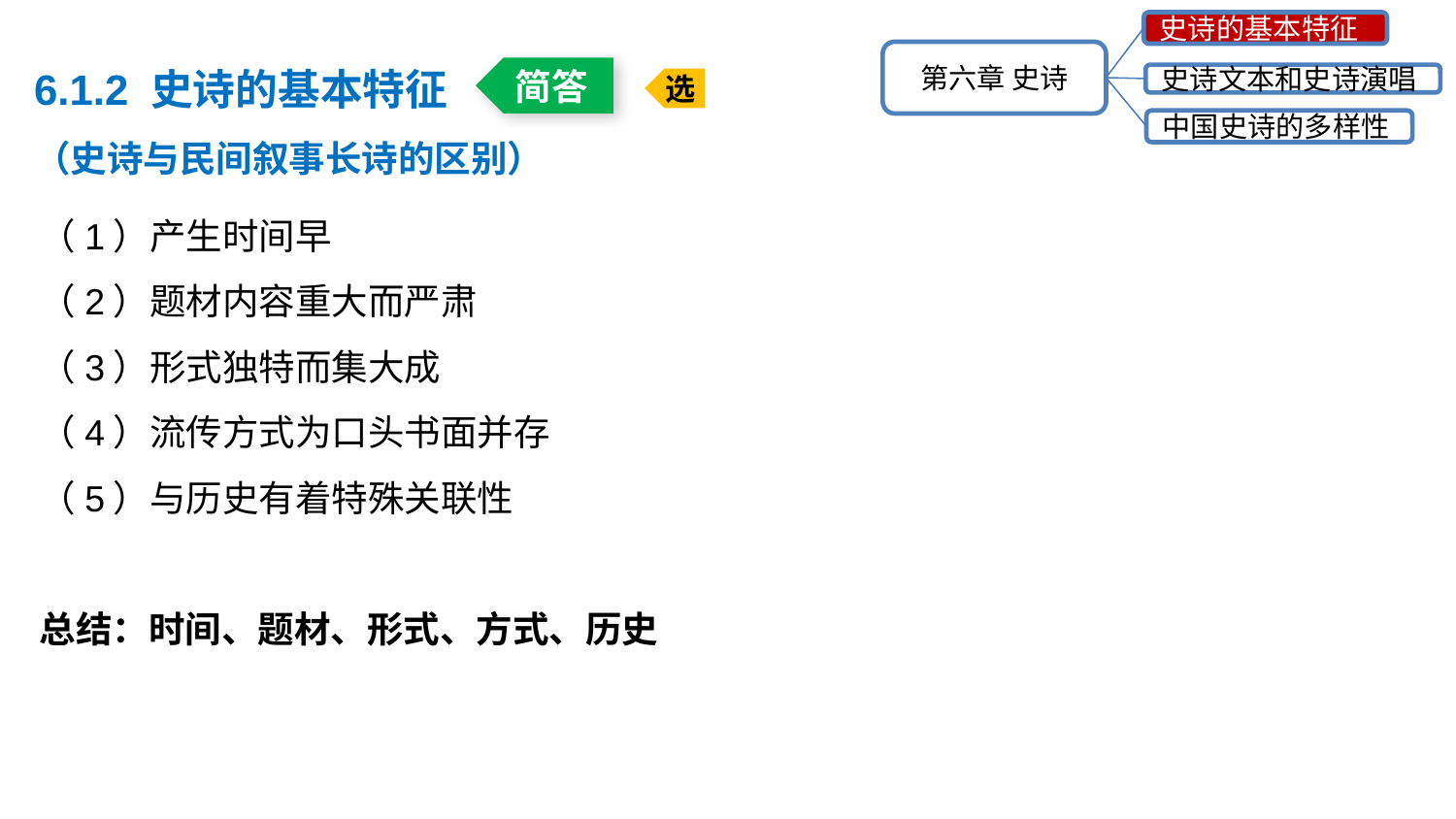

史诗的基本特征
第六章 史诗
史诗文本和史诗演唱
中国史诗的多样性
6.1.2 史诗的基本特征
（史诗与民间叙事长诗的区别）

简答
选
（1）产生时间早
（2）题材内容重大而严肃
（3）形式独特而集大成
（4）流传方式为口头书面并存
（5）与历史有着特殊关联性

总结：时间、题材、形式、方式、历史